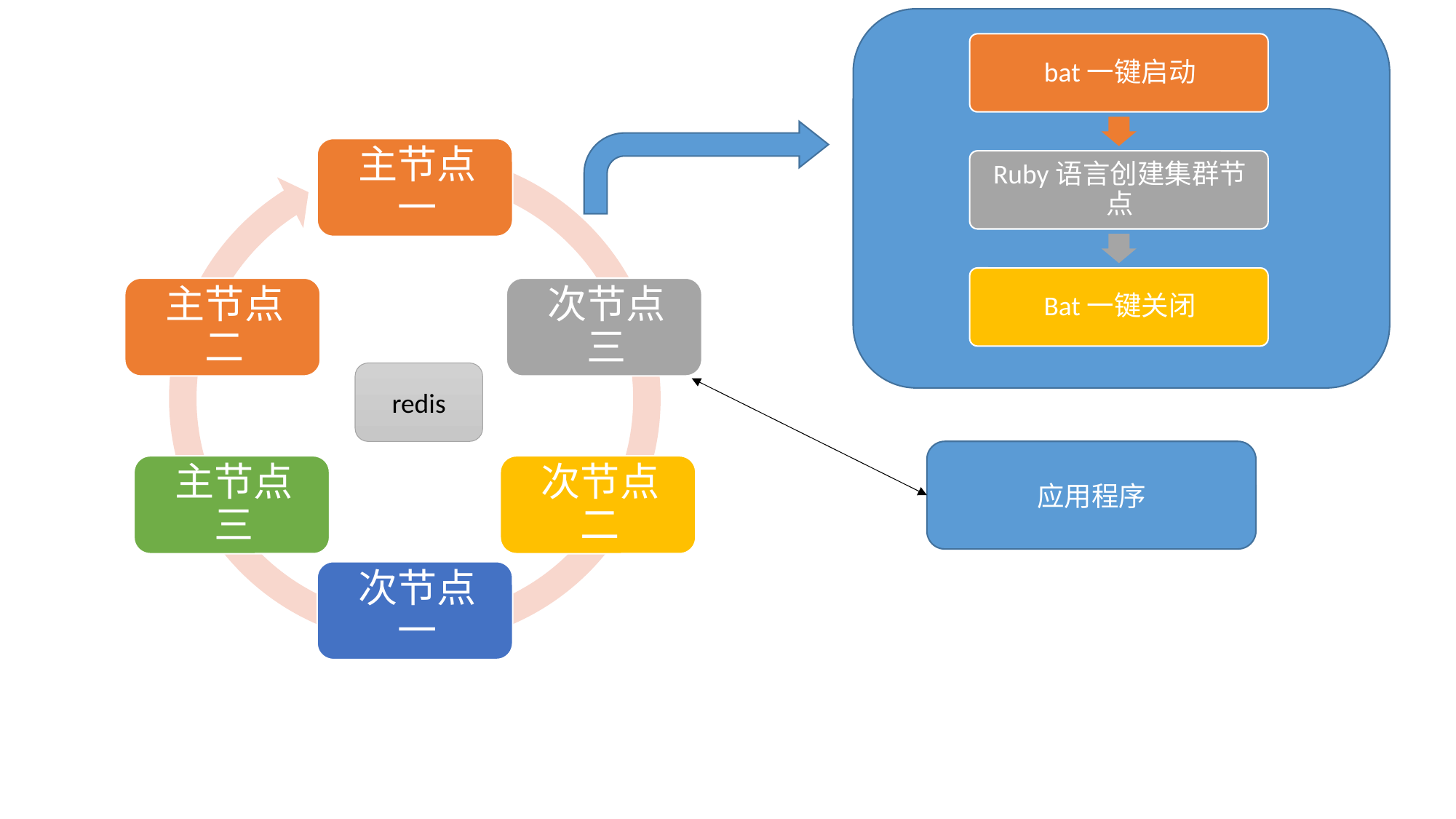

bat一键启动

Ruby语言创建集群节点

Bat一键关闭

主节点一
次节点三
次节点二
次节点一
主节点三
主节点二
redis
应用程序